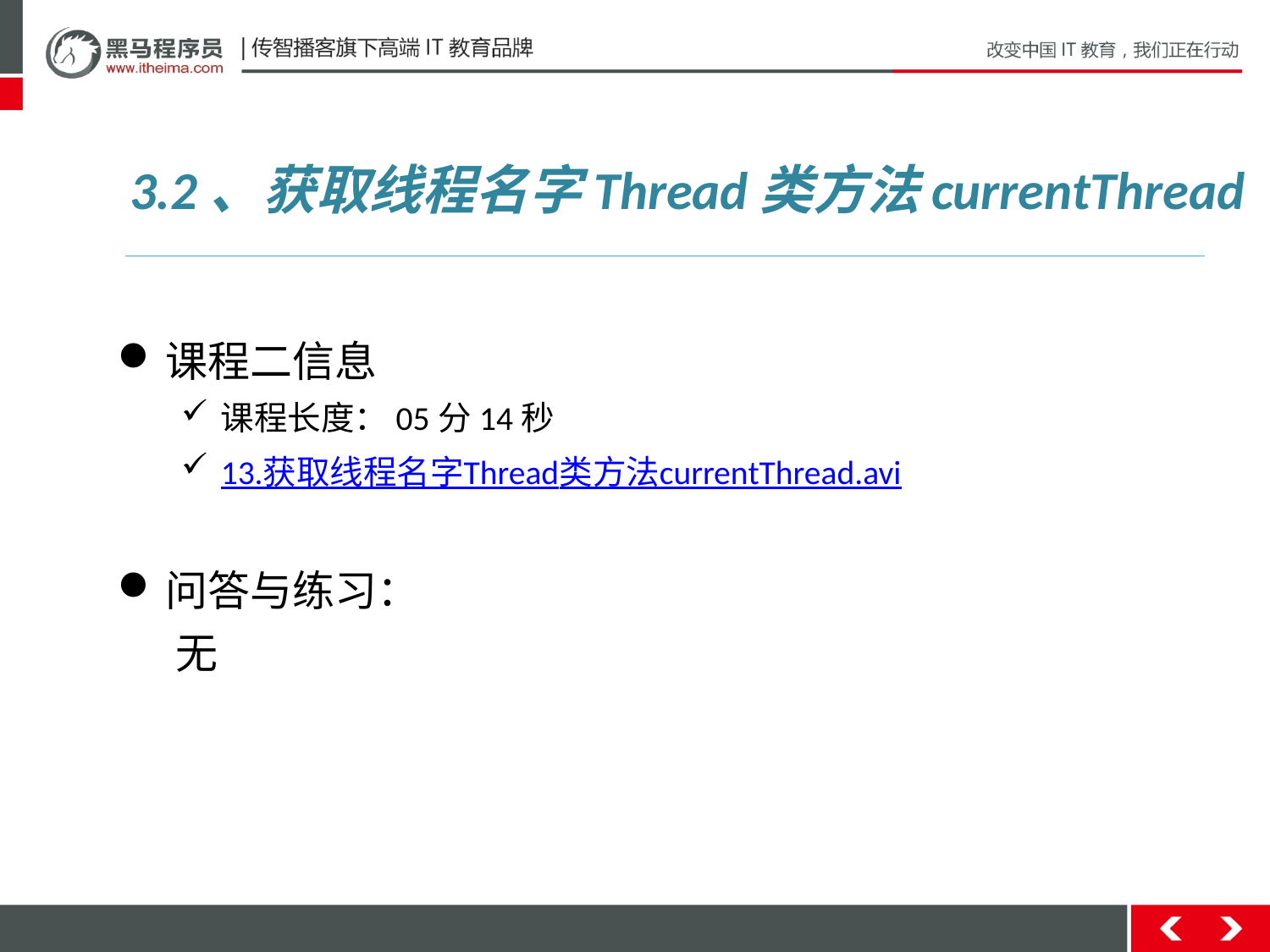

3.2、获取线程名字Thread类方法currentThread

课程二信息
课程长度：05分14秒
13.获取线程名字Thread类方法currentThread.avi

问答与练习：
     无